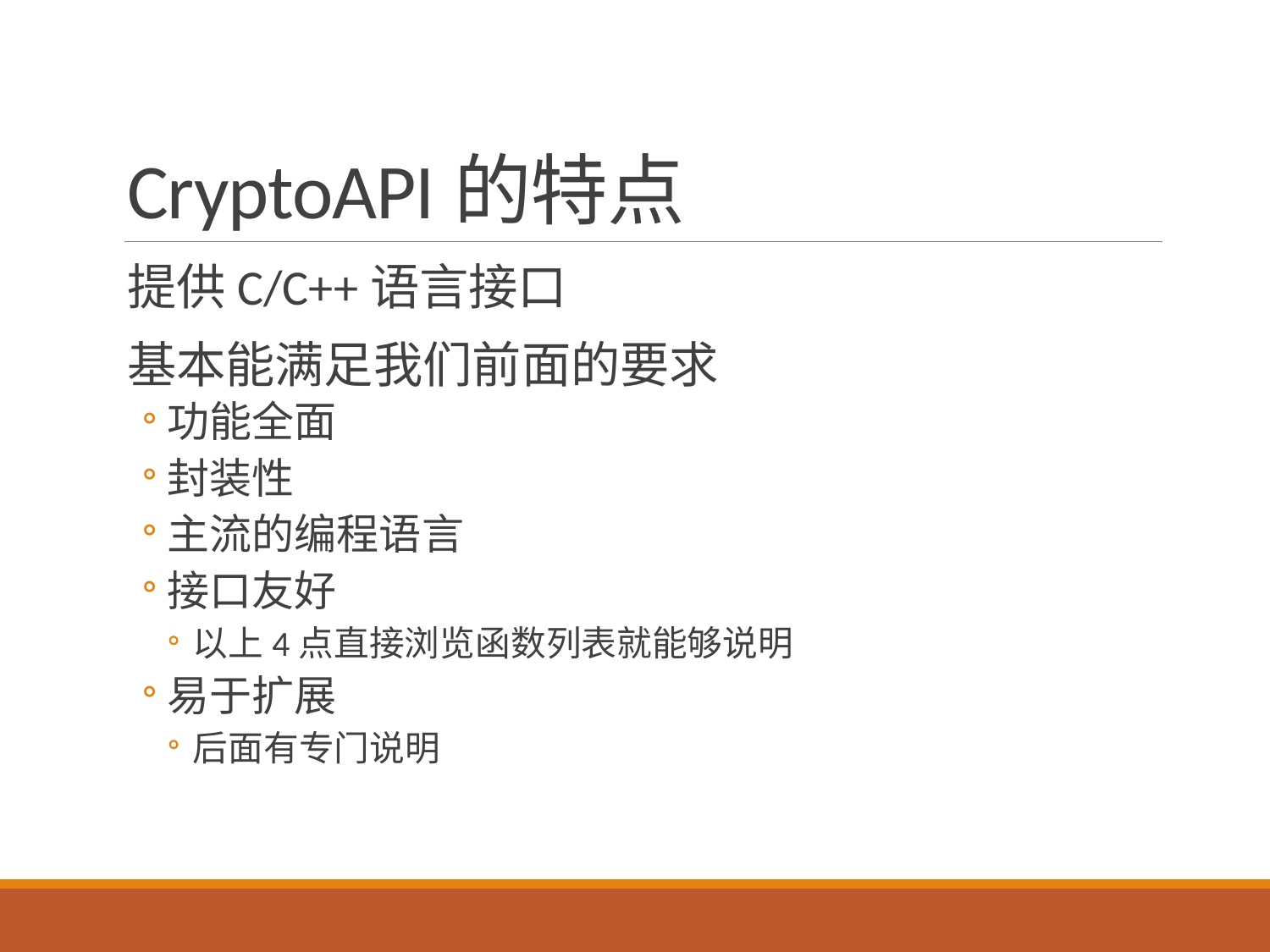

# CryptoAPI的特点
提供C/C++语言接口
基本能满足我们前面的要求
功能全面
封装性
主流的编程语言
接口友好
以上4点直接浏览函数列表就能够说明
易于扩展
后面有专门说明
17